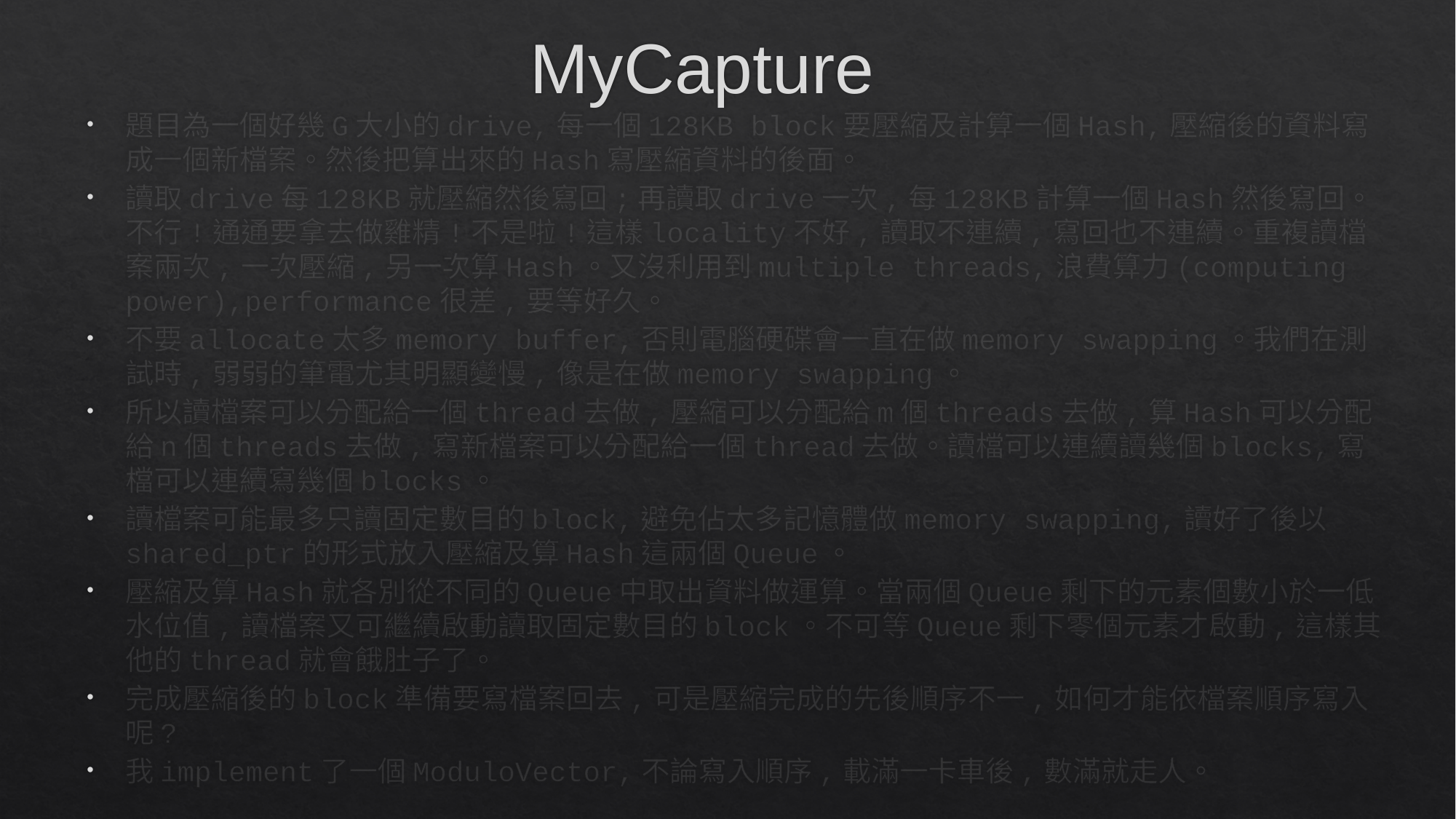

# MyCapture
題目為一個好幾G大小的drive,每一個128KB block要壓縮及計算一個Hash,壓縮後的資料寫成一個新檔案。然後把算出來的Hash寫壓縮資料的後面。
讀取drive每128KB就壓縮然後寫回;再讀取drive一次,每128KB計算一個Hash然後寫回。不行!通通要拿去做雞精!不是啦!這樣locality不好,讀取不連續,寫回也不連續。重複讀檔案兩次,一次壓縮,另一次算Hash。又沒利用到multiple threads,浪費算力(computing power),performance很差,要等好久。
不要allocate太多memory buffer,否則電腦硬碟會一直在做memory swapping。我們在測試時,弱弱的筆電尤其明顯變慢,像是在做memory swapping。
所以讀檔案可以分配給一個thread去做,壓縮可以分配給m個threads去做,算Hash可以分配給n個threads去做,寫新檔案可以分配給一個thread去做。讀檔可以連續讀幾個blocks,寫檔可以連續寫幾個blocks。
讀檔案可能最多只讀固定數目的block,避免佔太多記憶體做memory swapping,讀好了後以shared_ptr的形式放入壓縮及算Hash這兩個Queue。
壓縮及算Hash就各別從不同的Queue中取出資料做運算。當兩個Queue剩下的元素個數小於一低水位值,讀檔案又可繼續啟動讀取固定數目的block。不可等Queue剩下零個元素才啟動,這樣其他的thread就會餓肚子了。
完成壓縮後的block準備要寫檔案回去,可是壓縮完成的先後順序不一,如何才能依檔案順序寫入呢?
我implement了一個ModuloVector,不論寫入順序,載滿一卡車後,數滿就走人。